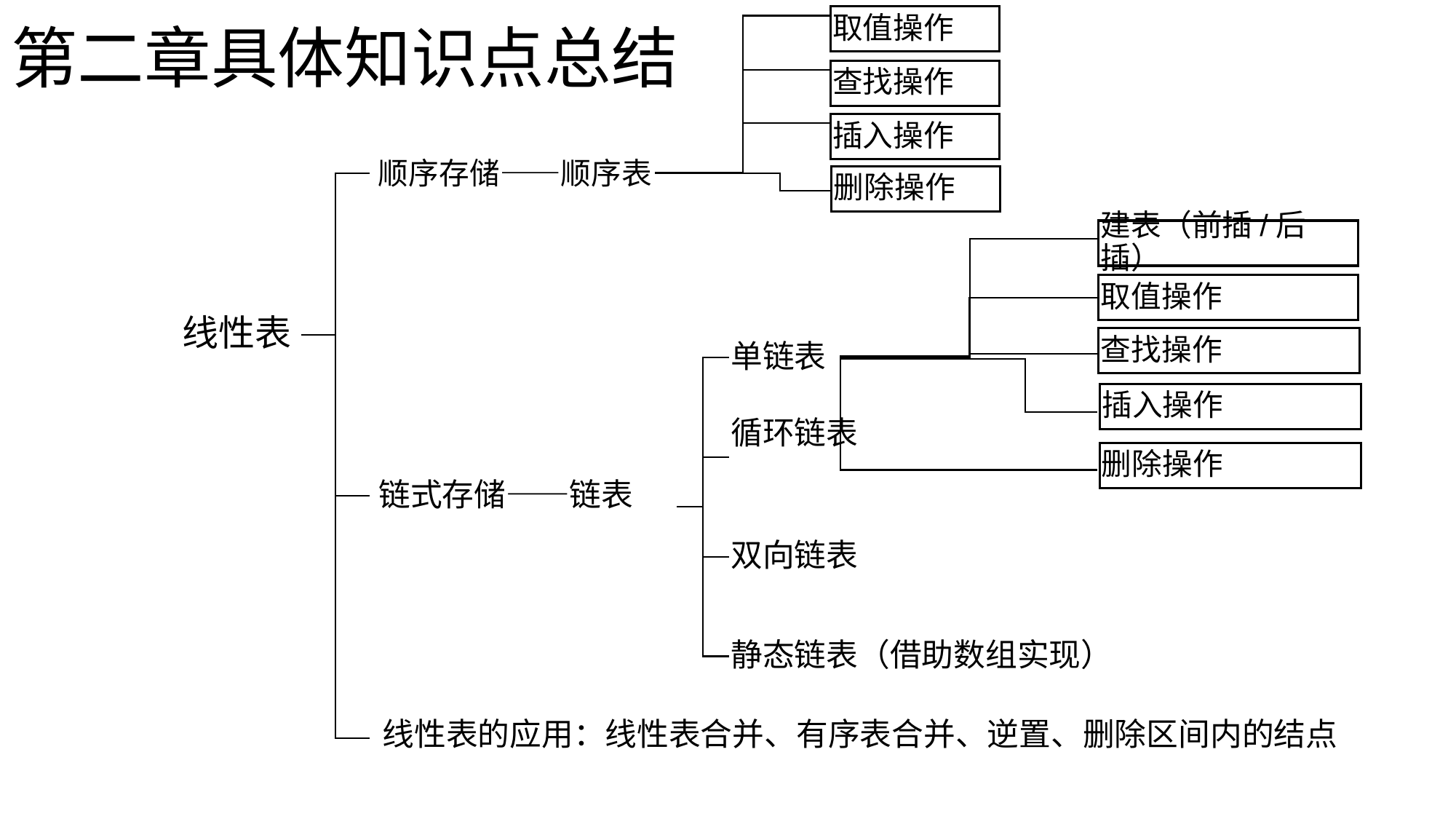

# 第二章具体知识点总结
取值操作

查找操作

插入操作
顺序存储——顺序表

删除操作

建表（前插/后插）

取值操作
线性表

单链表
查找操作

插入操作
循环链表

删除操作
链式存储——链表

双向链表
静态链表（借助数组实现）
线性表的应用：线性表合并、有序表合并、逆置、删除区间内的结点